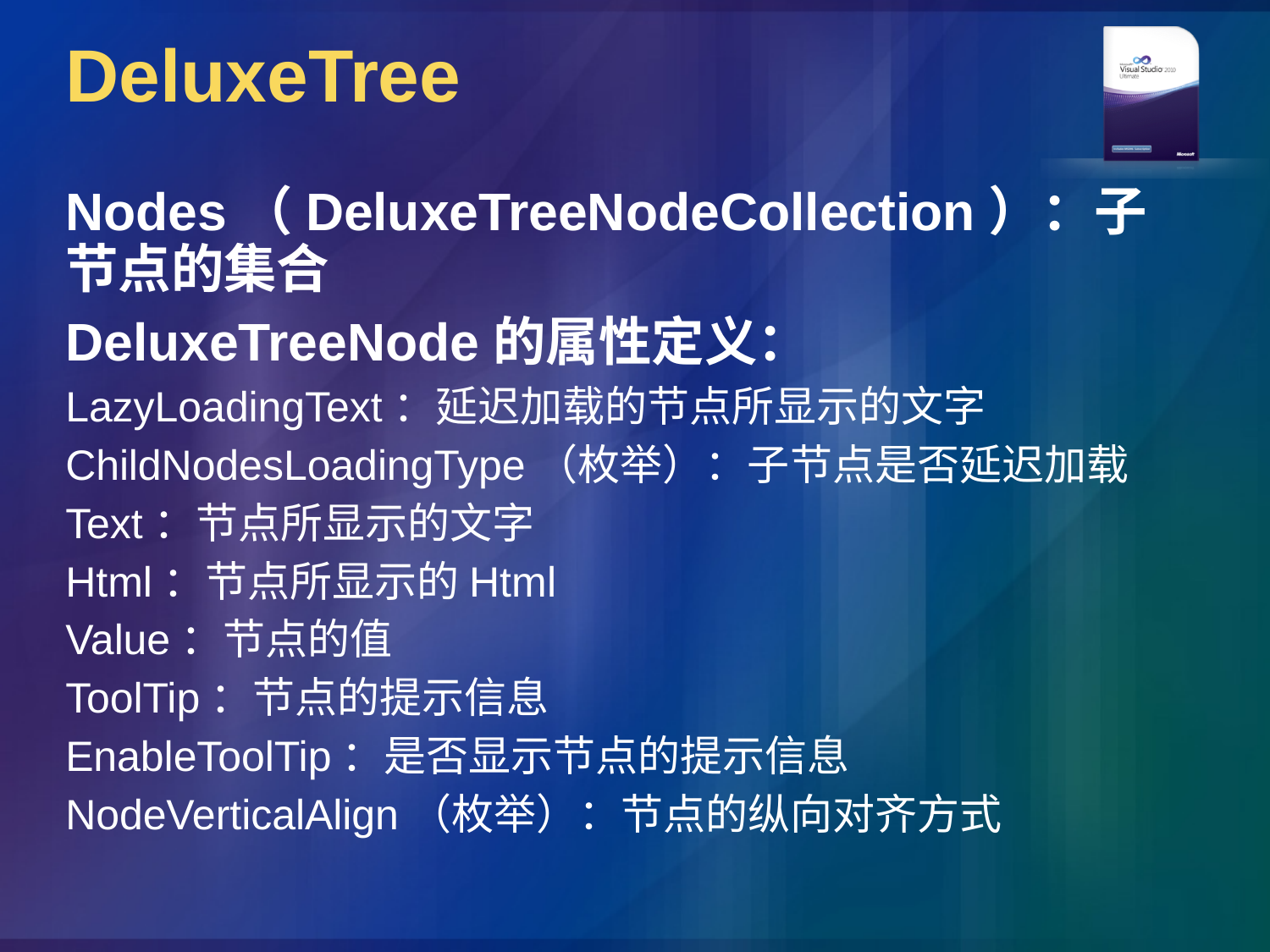

# DeluxeTree
Nodes（DeluxeTreeNodeCollection）：子节点的集合
DeluxeTreeNode的属性定义：
LazyLoadingText：延迟加载的节点所显示的文字
ChildNodesLoadingType（枚举）：子节点是否延迟加载
Text：节点所显示的文字
Html：节点所显示的Html
Value：节点的值
ToolTip：节点的提示信息
EnableToolTip：是否显示节点的提示信息
NodeVerticalAlign（枚举）：节点的纵向对齐方式